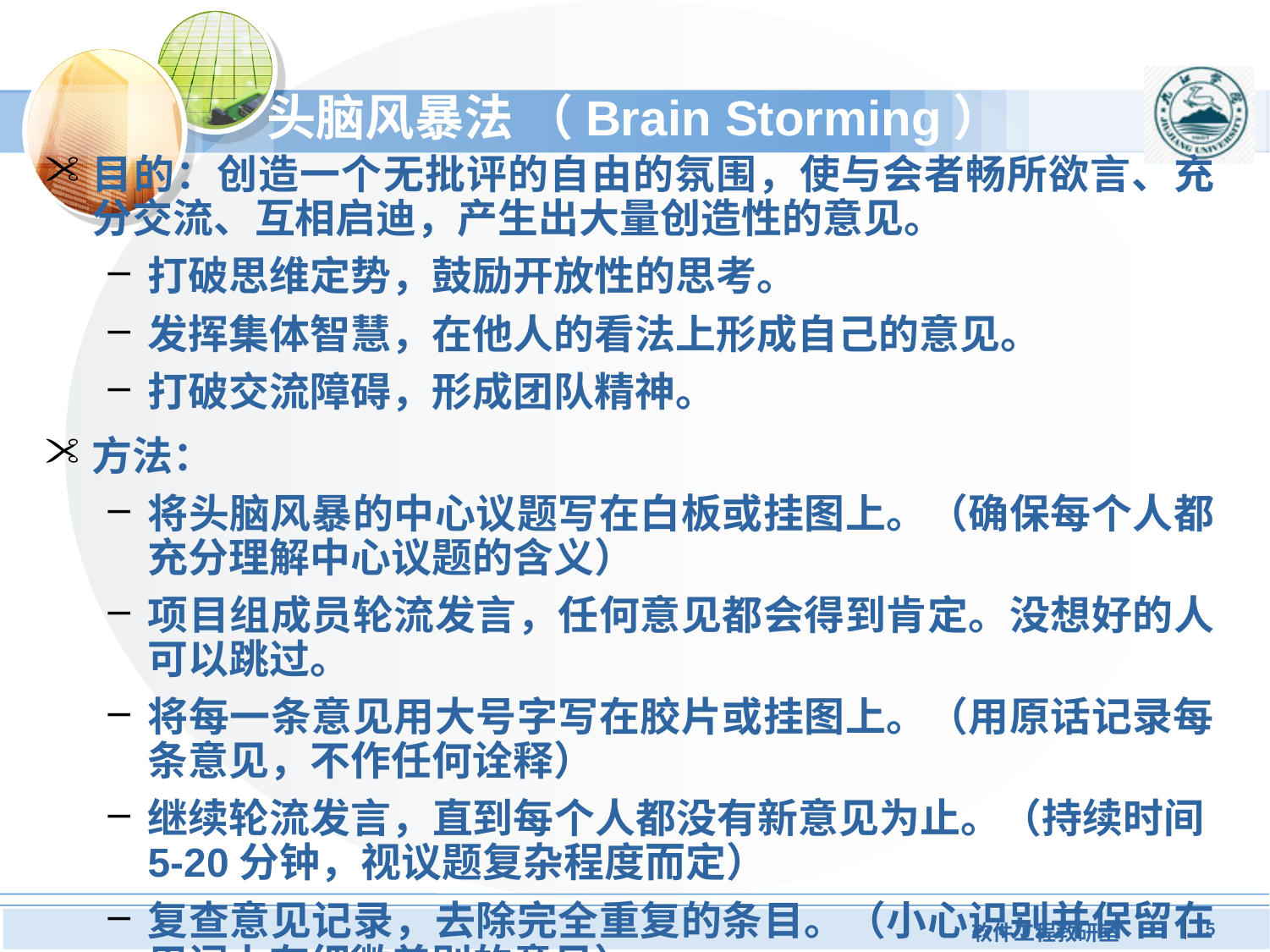

# 头脑风暴法 （Brain Storming）
目的：创造一个无批评的自由的氛围，使与会者畅所欲言、充分交流、互相启迪，产生出大量创造性的意见。
打破思维定势，鼓励开放性的思考。
发挥集体智慧，在他人的看法上形成自己的意见。
打破交流障碍，形成团队精神。
方法：
将头脑风暴的中心议题写在白板或挂图上。（确保每个人都充分理解中心议题的含义）
项目组成员轮流发言，任何意见都会得到肯定。没想好的人可以跳过。
将每一条意见用大号字写在胶片或挂图上。（用原话记录每条意见，不作任何诠释）
继续轮流发言，直到每个人都没有新意见为止。（持续时间5-20分钟，视议题复杂程度而定）
复查意见记录，去除完全重复的条目。（小心识别并保留在用词上有细微差别的意见）
注意：防止少数人控制会议